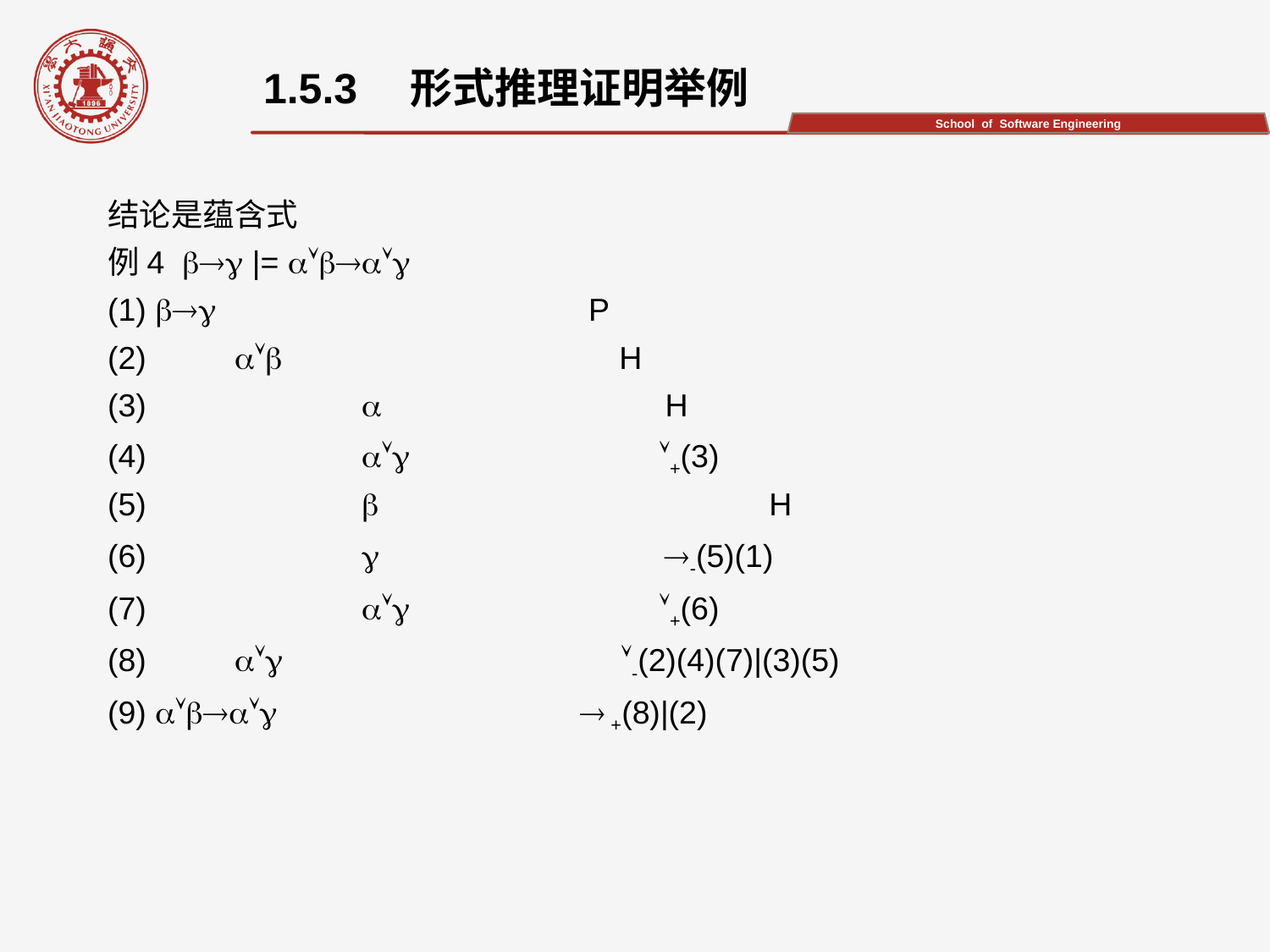

1.5.3　形式推理证明举例
结论是蕴含式
例4  β→γ |= α∨β→α∨γ
(1) β→γ                                          P
(2)	α∨β                                      H
(3)		α                                H
(4)		α∨γ                            ∨+(3)
(5)		β			   H
(6)		γ                                →-(5)(1)
(7)		α∨γ                            ∨+(6)
(8)	α∨γ                                      ∨-(2)(4)(7)|(3)(5)
(9) α∨β→α∨γ                                  → +(8)|(2)